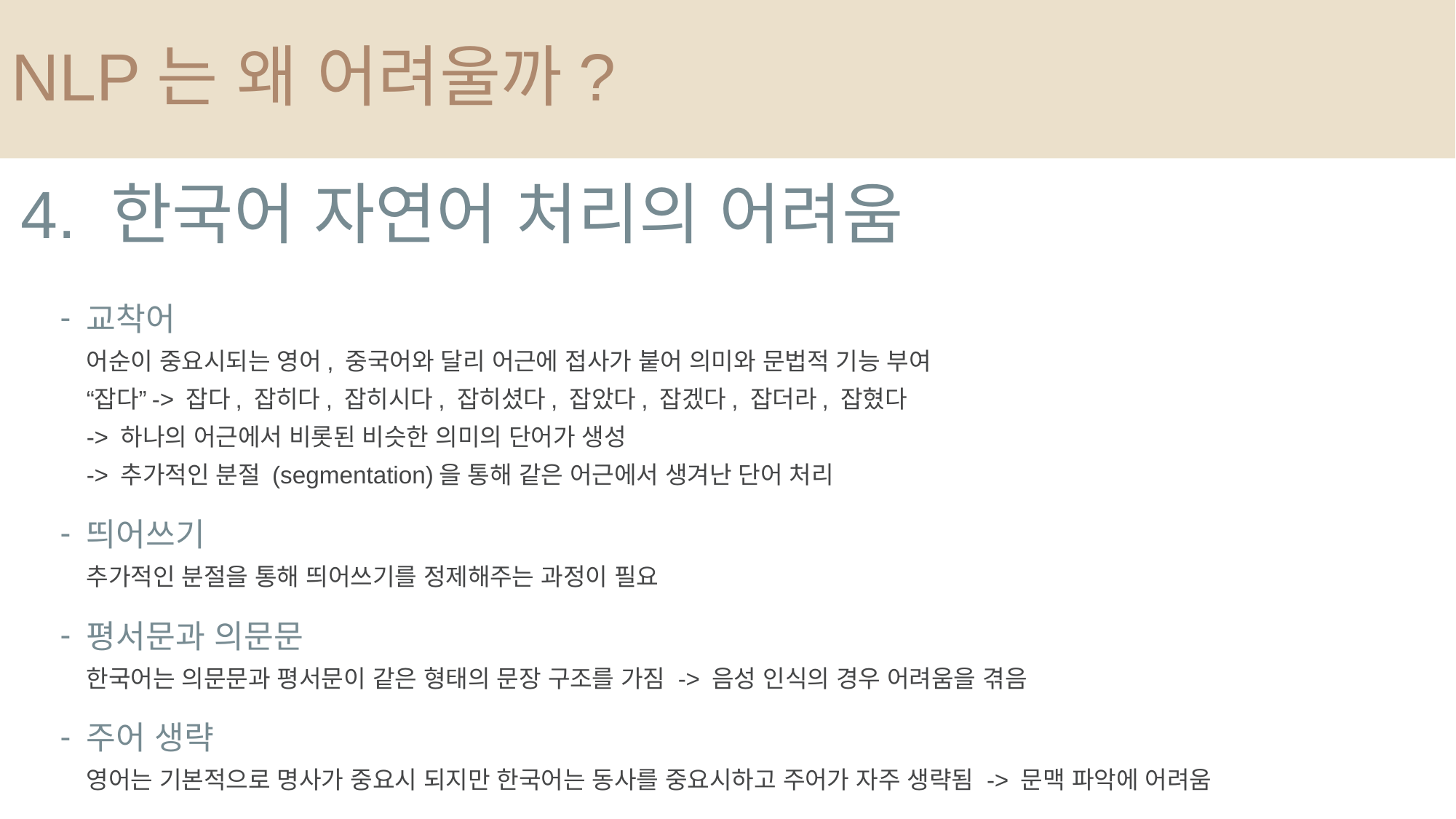

# NLP는 왜 어려울까?
4. 한국어 자연어 처리의 어려움
교착어
어순이 중요시되는 영어, 중국어와 달리 어근에 접사가 붙어 의미와 문법적 기능 부여
“잡다”-> 잡다, 잡히다, 잡히시다, 잡히셨다, 잡았다, 잡겠다, 잡더라, 잡혔다
-> 하나의 어근에서 비롯된 비슷한 의미의 단어가 생성
-> 추가적인 분절 (segmentation)을 통해 같은 어근에서 생겨난 단어 처리
띄어쓰기
추가적인 분절을 통해 띄어쓰기를 정제해주는 과정이 필요
평서문과 의문문
한국어는 의문문과 평서문이 같은 형태의 문장 구조를 가짐 -> 음성 인식의 경우 어려움을 겪음
주어 생략
영어는 기본적으로 명사가 중요시 되지만 한국어는 동사를 중요시하고 주어가 자주 생략됨 -> 문맥 파악에 어려움